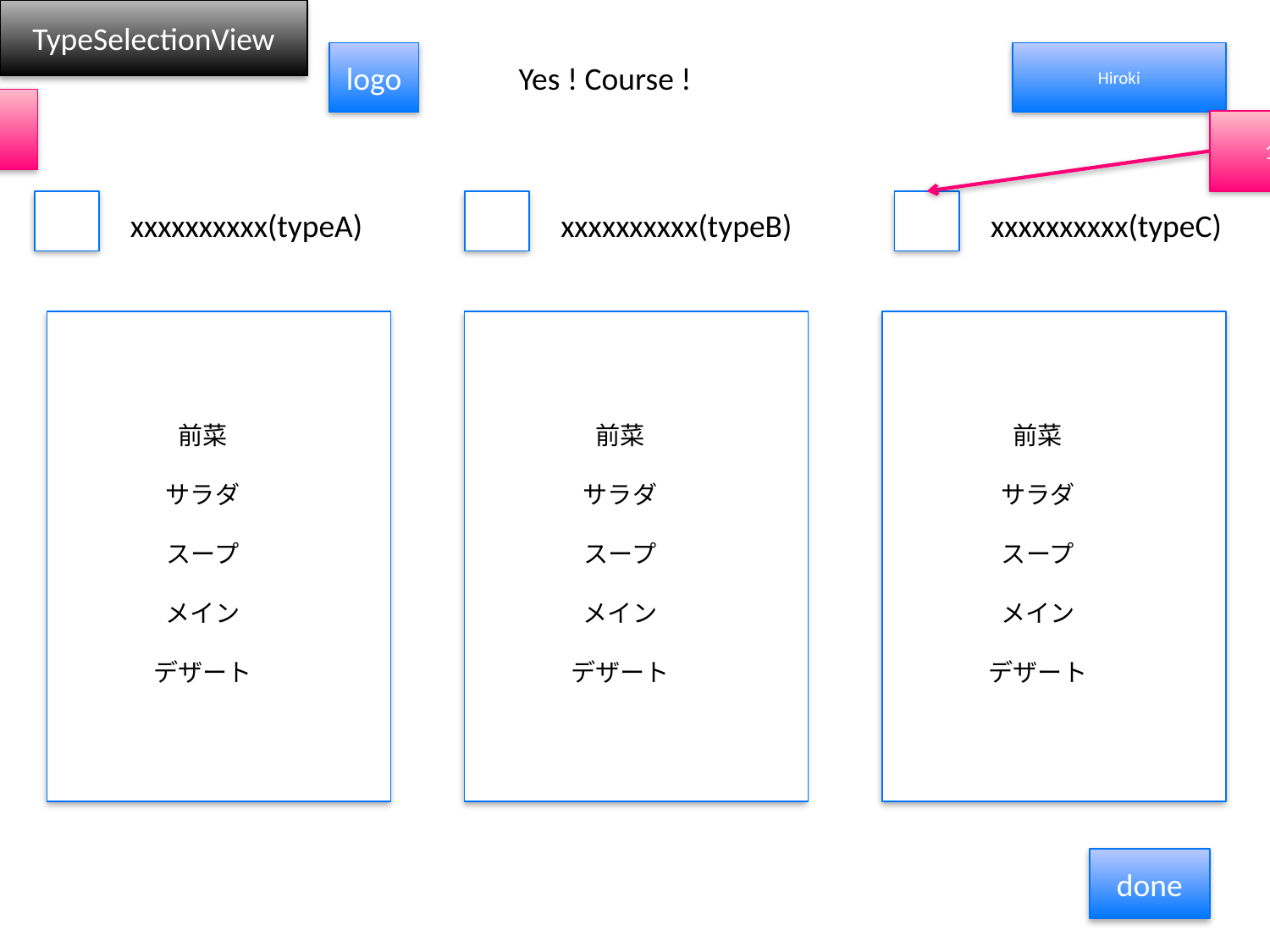

TypeSelectionView
logo
Hiroki
Yes ! Course !
Login後のみ
1つだけ選択

xxxxxxxxxx(typeA)

xxxxxxxxxx(typeB)

xxxxxxxxxx(typeC)

前菜

サラダ

スープ

メイン

デザート

前菜

サラダ

スープ

メイン

デザート

前菜

サラダ

スープ

メイン

デザート
done